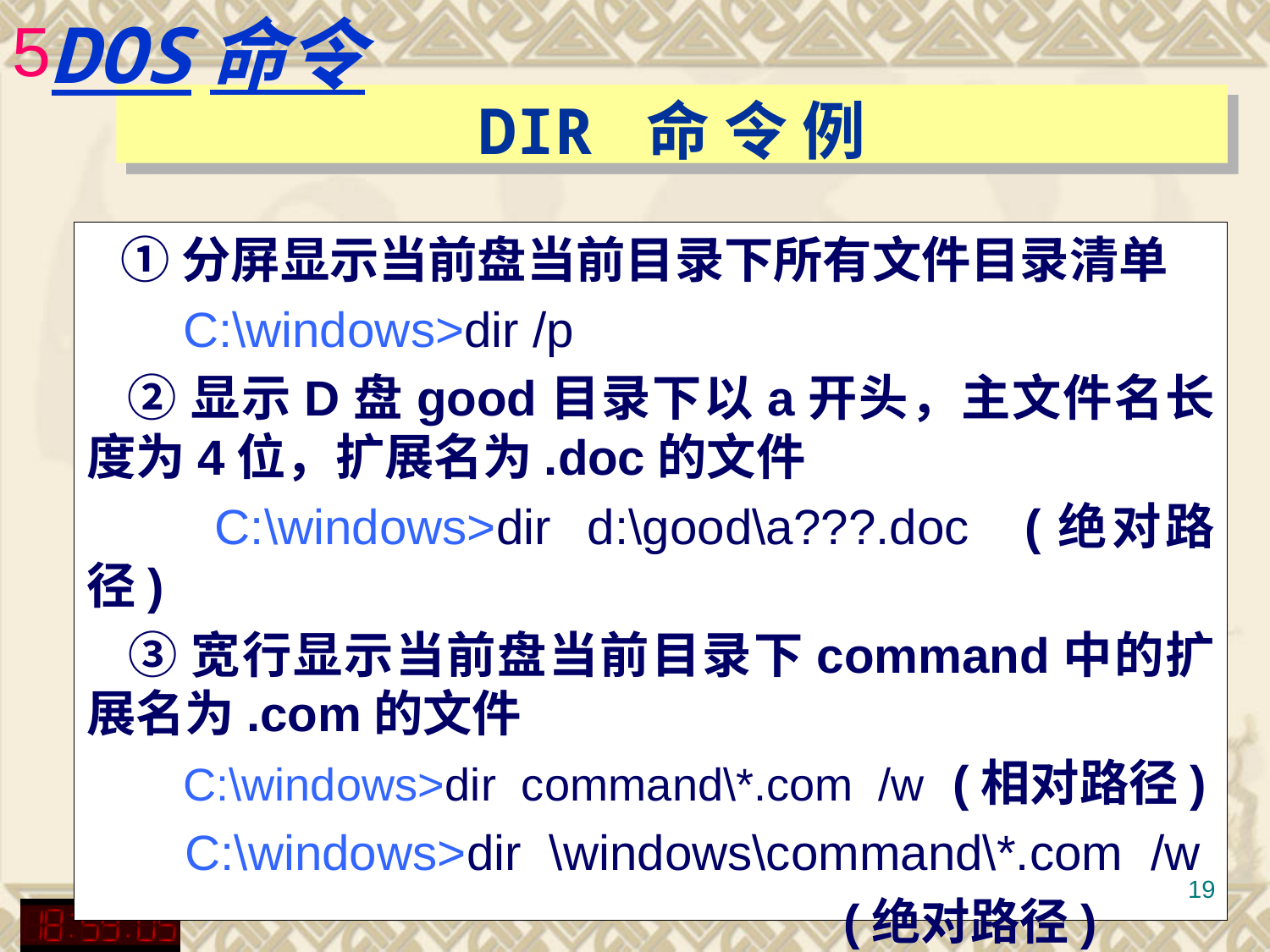

DOS命令
# DIR 命 令 例
   ①分屏显示当前盘当前目录下所有文件目录清单
       C:\windows>dir /p
   ②显示D盘good目录下以a开头，主文件名长度为4位，扩展名为.doc的文件
       C:\windows>dir  d:\good\a???.doc   (绝对路径)
   ③宽行显示当前盘当前目录下command中的扩展名为.com的文件
       C:\windows>dir  command\*.com  /w  (相对路径)
       C:\windows>dir  \windows\command\*.com  /w
                                                       (绝对路径)
19